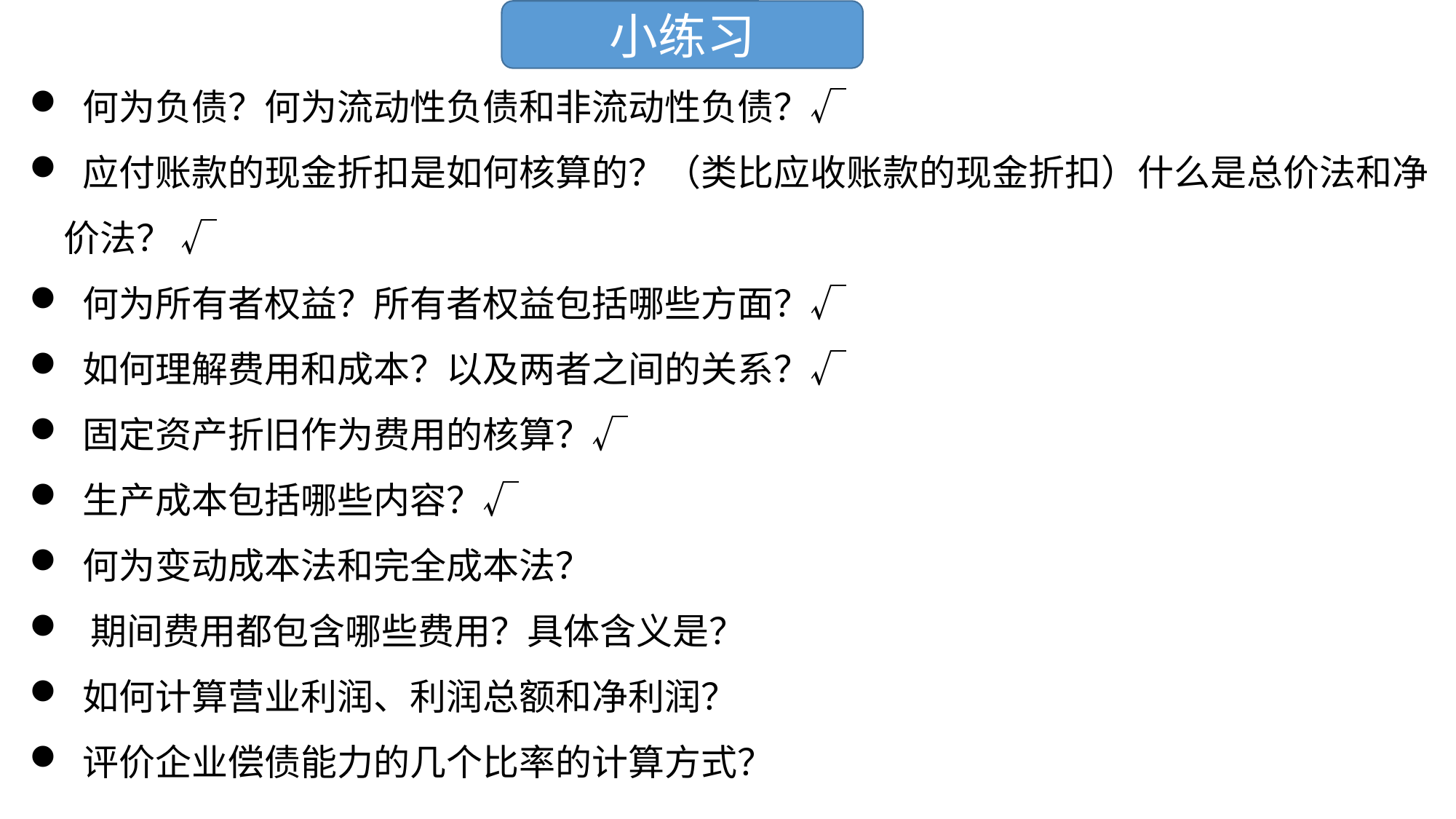

小练习
 何为负债？何为流动性负债和非流动性负债？√
 应付账款的现金折扣是如何核算的？（类比应收账款的现金折扣）什么是总价法和净价法？ √
 何为所有者权益？所有者权益包括哪些方面？√
 如何理解费用和成本？以及两者之间的关系？√
 固定资产折旧作为费用的核算？√
 生产成本包括哪些内容？√
 何为变动成本法和完全成本法？
  期间费用都包含哪些费用？具体含义是？
 如何计算营业利润、利润总额和净利润？
 评价企业偿债能力的几个比率的计算方式？